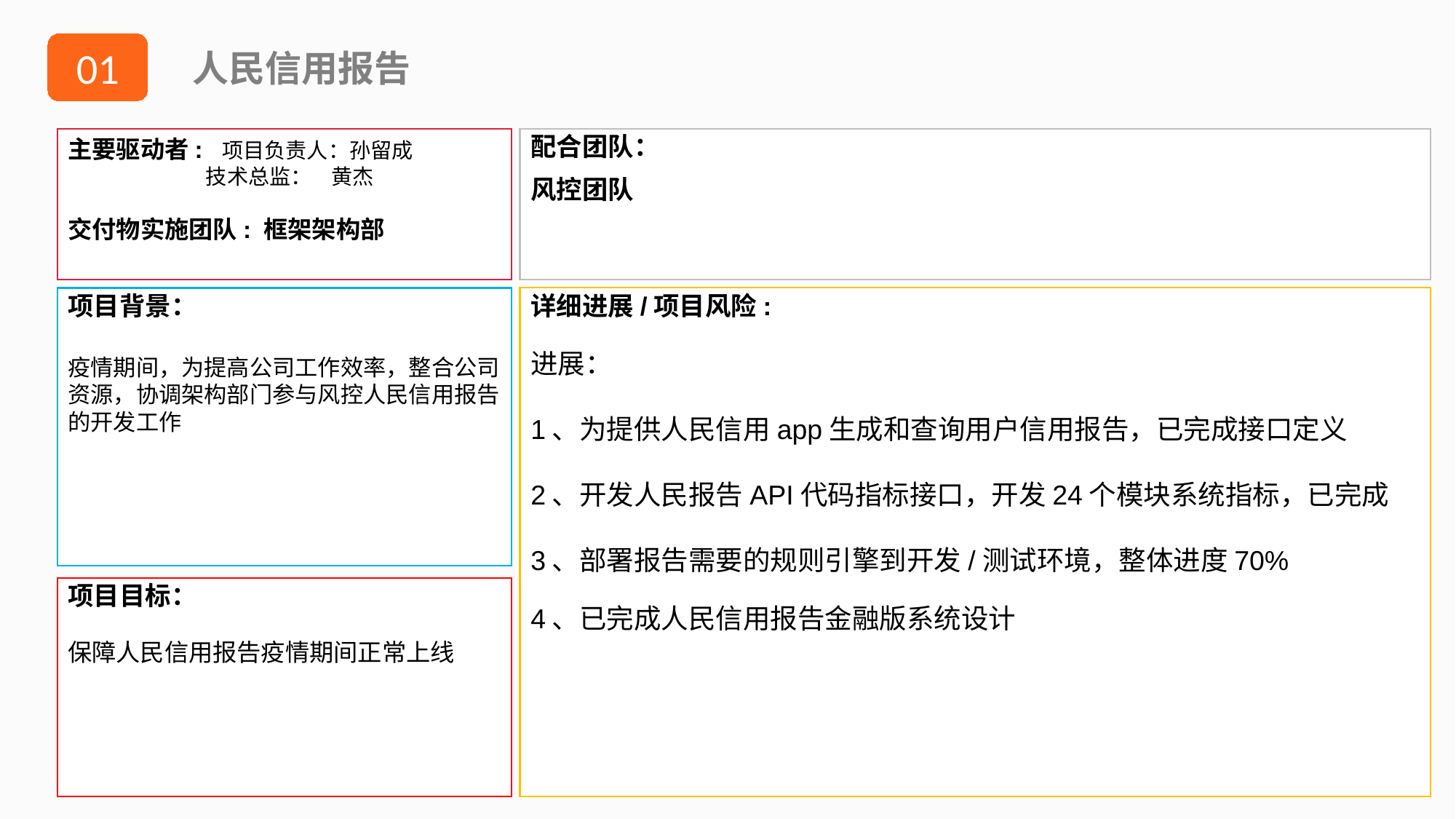

01
人民信用报告
主要驱动者:  项目负责人：孙留成
	     技术总监：    黄杰

交付物实施团队: 框架架构部
配合团队：
风控团队
项目背景：

疫情期间，为提高公司工作效率，整合公司资源，协调架构部门参与风控人民信用报告的开发工作
详细进展/项目风险:

进展：

1、为提供人民信用app生成和查询用户信用报告，已完成接口定义

2、开发人民报告API代码指标接口，开发24个模块系统指标，已完成

3、部署报告需要的规则引擎到开发/测试环境，整体进度70%

4、已完成人民信用报告金融版系统设计

项目目标：

保障人民信用报告疫情期间正常上线